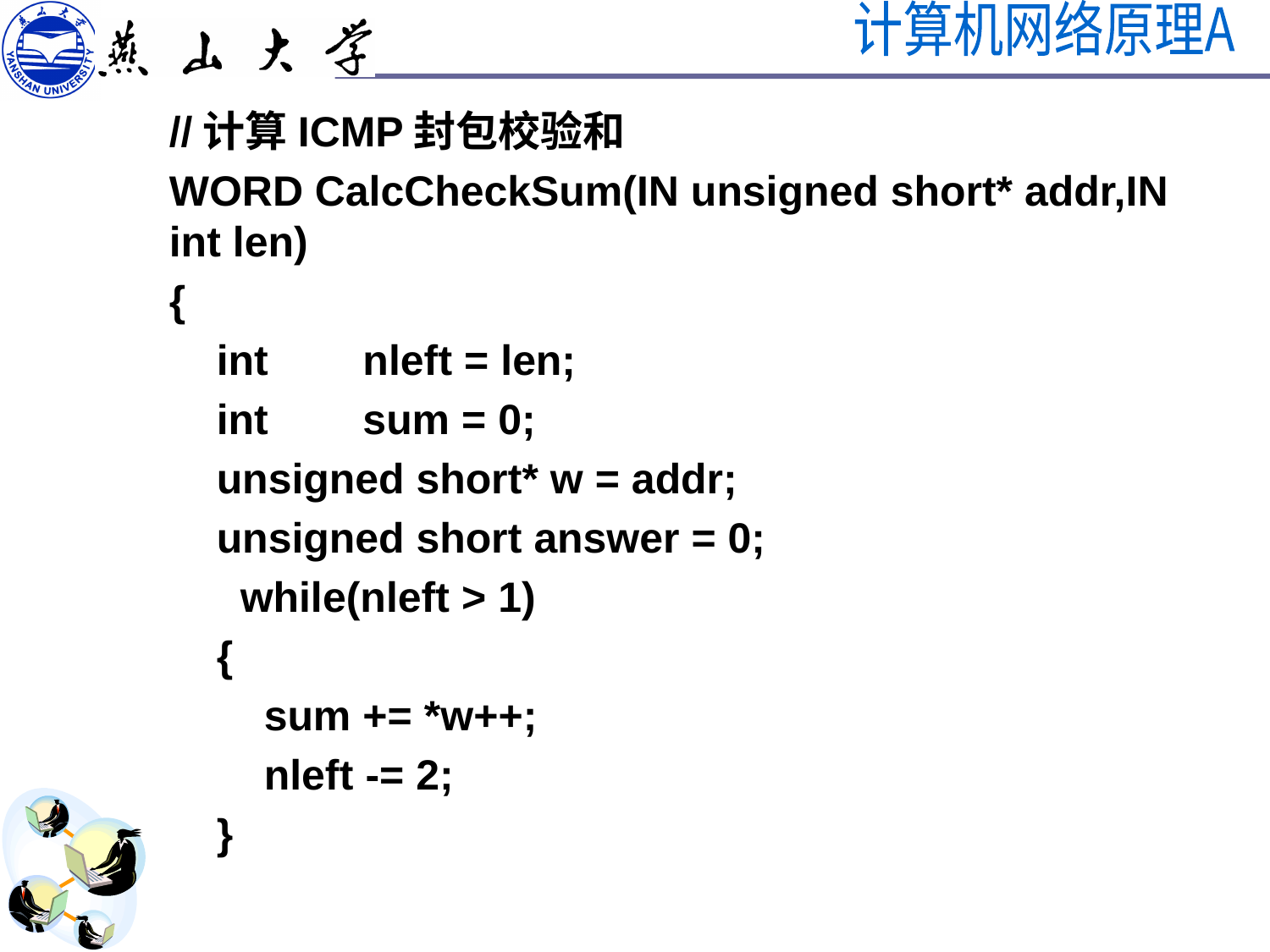

//计算ICMP封包校验和
WORD CalcCheckSum(IN unsigned short* addr,IN int len)
{
    int        nleft = len;
    int        sum = 0;
    unsigned short* w = addr;
    unsigned short answer = 0;
      while(nleft > 1)
    {
        sum += *w++;
        nleft -= 2;
    }